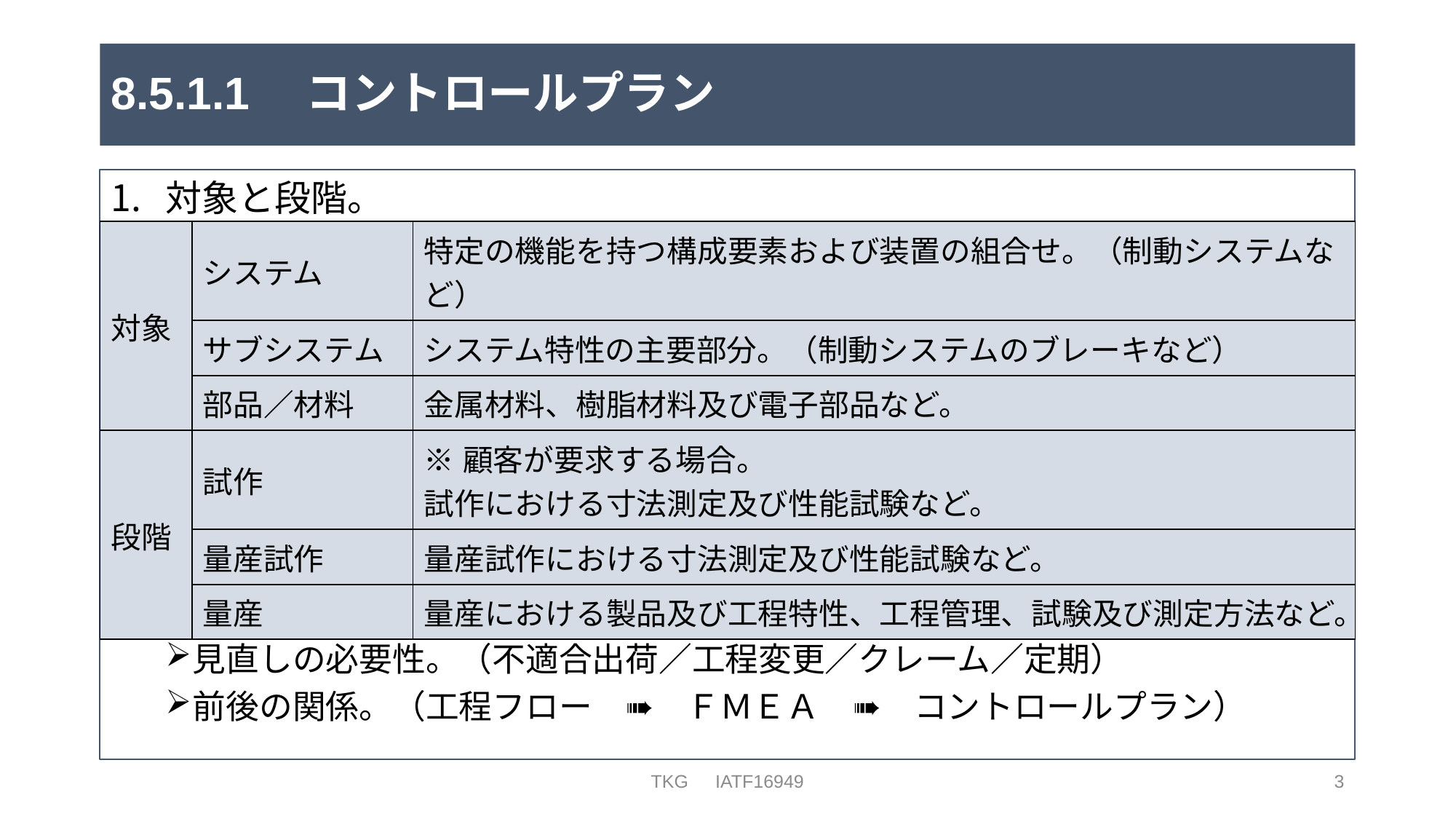

# 8.5.1.1　コントロールプラン
対象と段階。

コントロールプランは　“生きた文書”。（f～i）
見直しの必要性。（不適合出荷／工程変更／クレーム／定期）
前後の関係。（工程フロー　➠　ＦＭＥＡ　➠　コントロールプラン）
| 対象 | システム | 特定の機能を持つ構成要素および装置の組合せ。（制動システムなど） |
| --- | --- | --- |
|  | サブシステム | システム特性の主要部分。（制動システムのブレーキなど） |
|  | 部品／材料 | 金属材料、樹脂材料及び電子部品など。 |
| 段階 | 試作 | ※顧客が要求する場合。 試作における寸法測定及び性能試験など。 |
|  | 量産試作 | 量産試作における寸法測定及び性能試験など。 |
|  | 量産 | 量産における製品及び工程特性、工程管理、試験及び測定方法など。 |
TKG　IATF16949
3